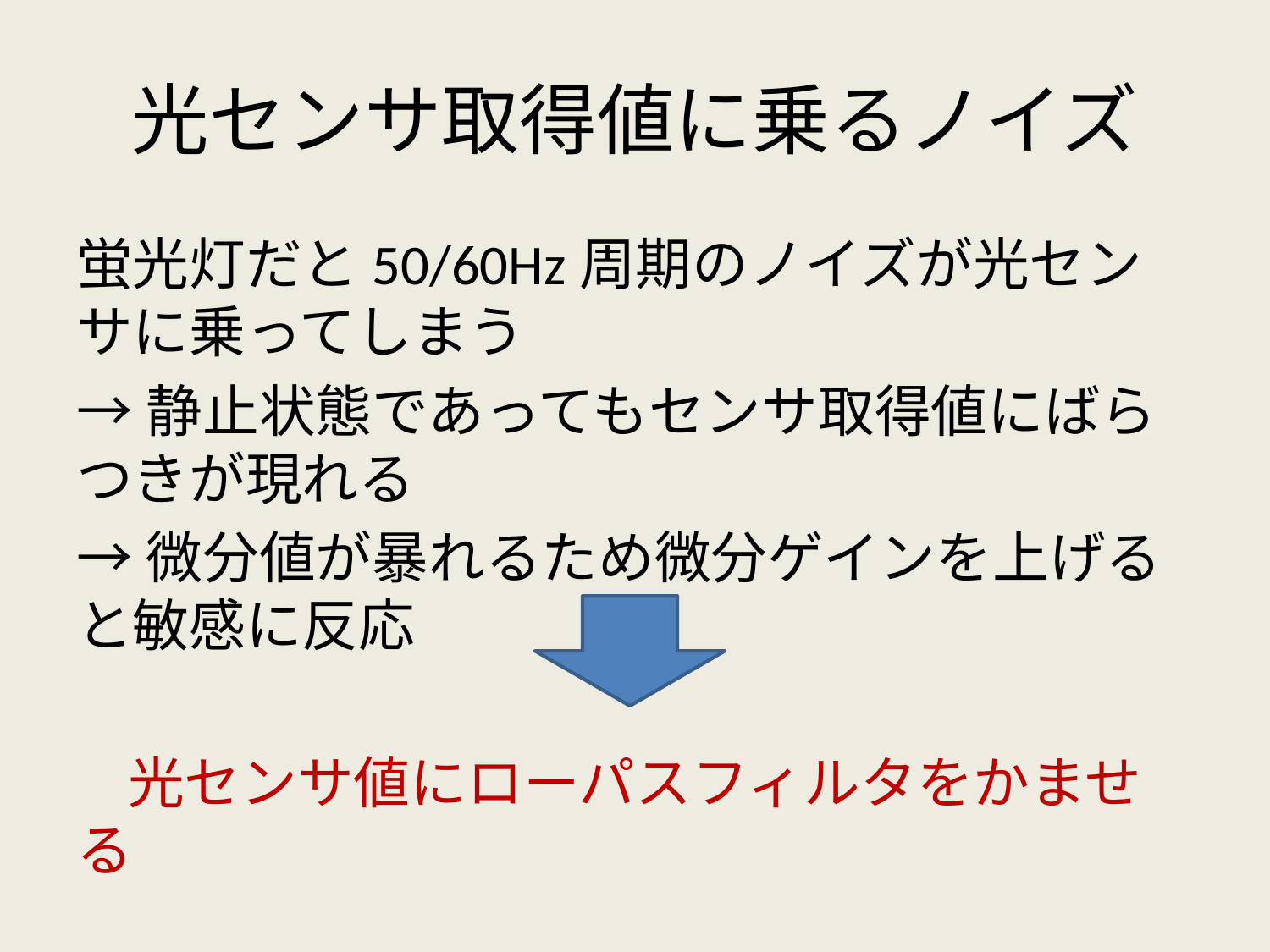

# 光センサ取得値に乗るノイズ
蛍光灯だと50/60Hz周期のノイズが光センサに乗ってしまう
→静止状態であってもセンサ取得値にばらつきが現れる
→微分値が暴れるため微分ゲインを上げると敏感に反応

   光センサ値にローパスフィルタをかませる